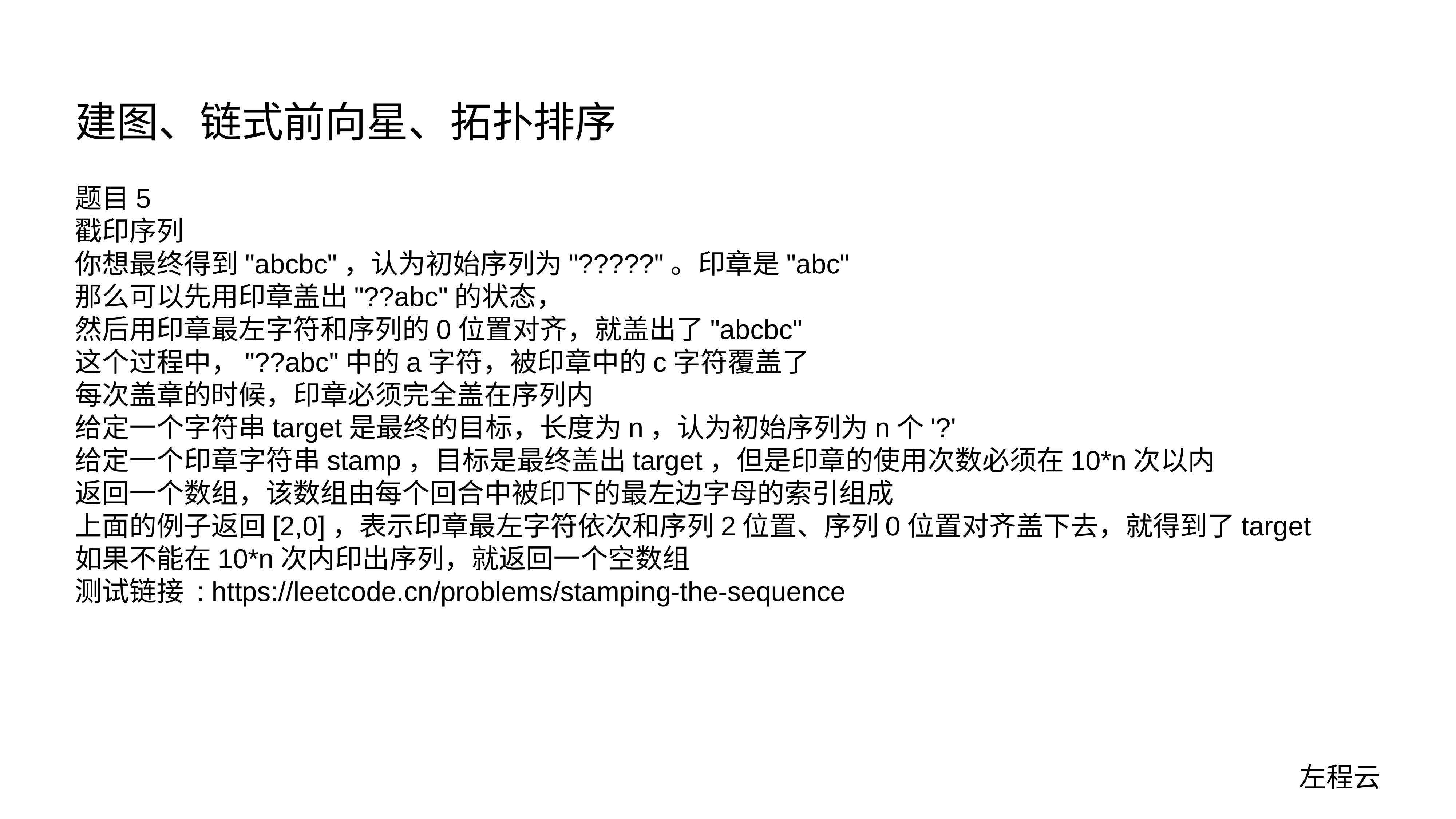

# 建图、链式前向星、拓扑排序
题目5
戳印序列
你想最终得到"abcbc"，认为初始序列为"?????"。印章是"abc"
那么可以先用印章盖出"??abc"的状态，
然后用印章最左字符和序列的0位置对齐，就盖出了"abcbc"
这个过程中，"??abc"中的a字符，被印章中的c字符覆盖了
每次盖章的时候，印章必须完全盖在序列内
给定一个字符串target是最终的目标，长度为n，认为初始序列为n个'?'
给定一个印章字符串stamp，目标是最终盖出target，但是印章的使用次数必须在10*n次以内
返回一个数组，该数组由每个回合中被印下的最左边字母的索引组成
上面的例子返回[2,0]，表示印章最左字符依次和序列2位置、序列0位置对齐盖下去，就得到了target
如果不能在10*n次内印出序列，就返回一个空数组
测试链接 : https://leetcode.cn/problems/stamping-the-sequence
左程云